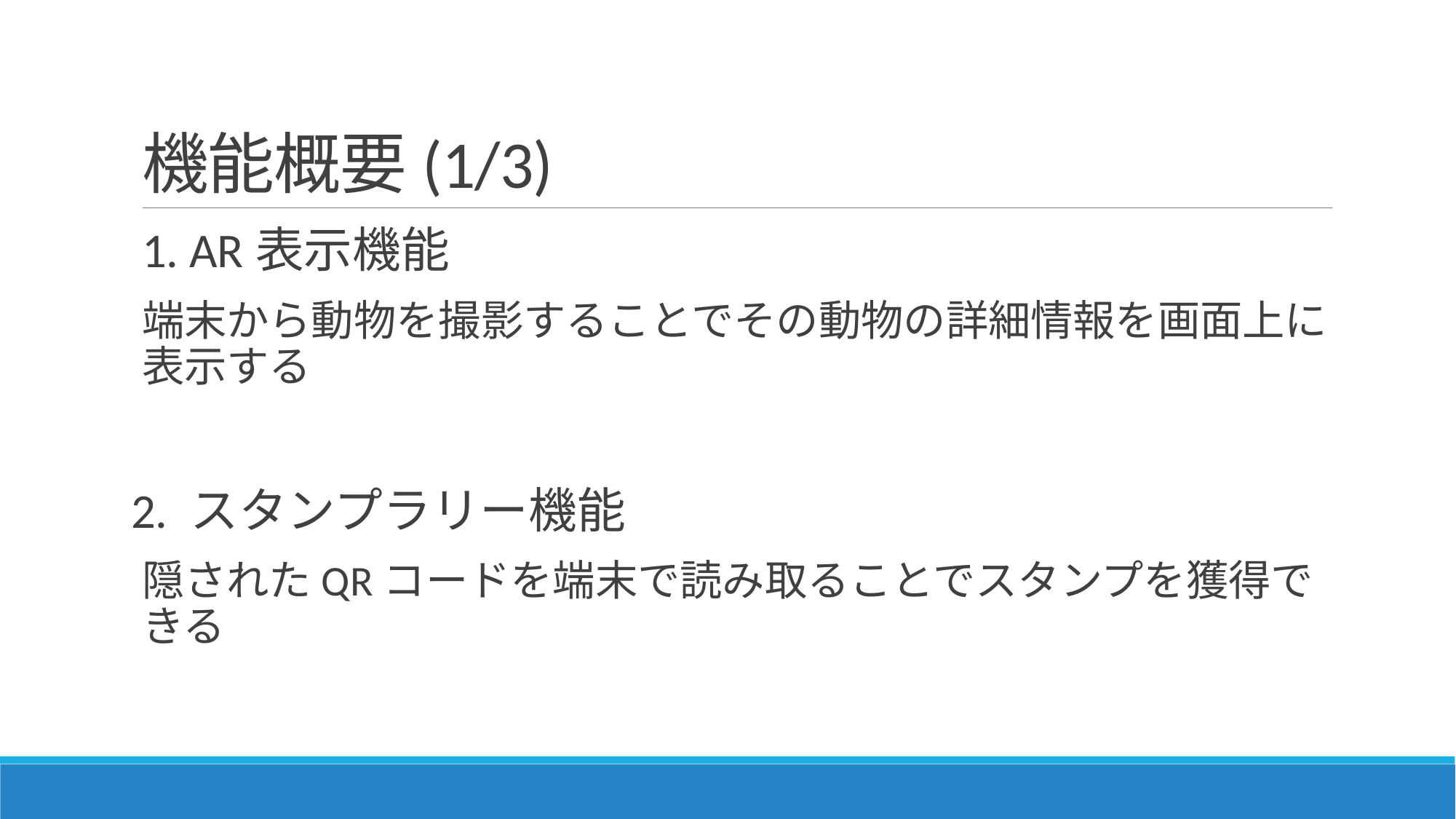

# 機能概要(1/3)
1. AR表示機能
端末から動物を撮影することでその動物の詳細情報を画面上に表示する

2. スタンプラリー機能
隠されたQRコードを端末で読み取ることでスタンプを獲得できる